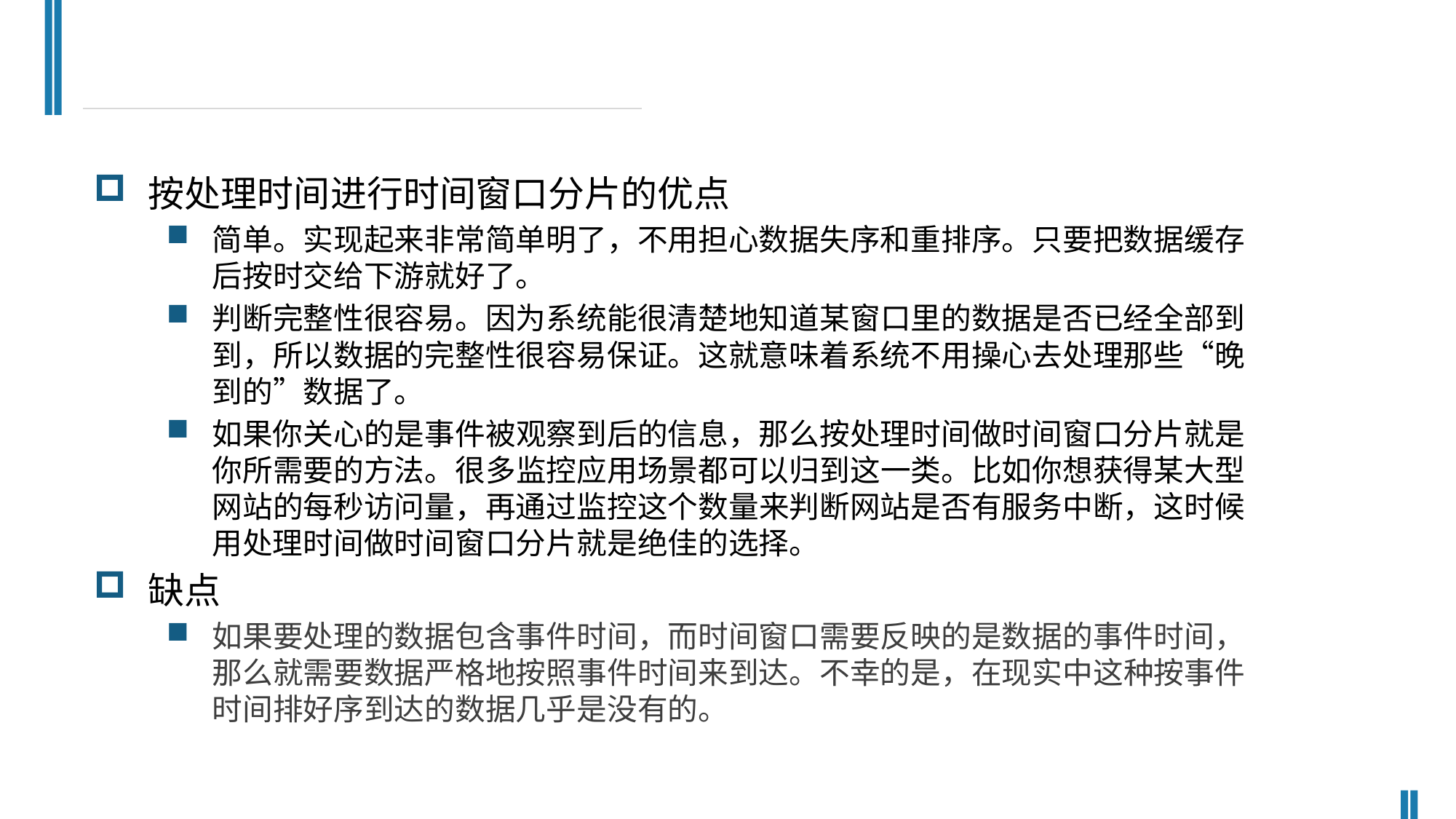

按处理时间进行时间窗口分片的优点
简单。实现起来非常简单明了，不用担心数据失序和重排序。只要把数据缓存后按时交给下游就好了。
判断完整性很容易。因为系统能很清楚地知道某窗口里的数据是否已经全部到到，所以数据的完整性很容易保证。这就意味着系统不用操心去处理那些“晚到的”数据了。
如果你关心的是事件被观察到后的信息，那么按处理时间做时间窗口分片就是你所需要的方法。很多监控应用场景都可以归到这一类。比如你想获得某大型网站的每秒访问量，再通过监控这个数量来判断网站是否有服务中断，这时候用处理时间做时间窗口分片就是绝佳的选择。
缺点
如果要处理的数据包含事件时间，而时间窗口需要反映的是数据的事件时间，那么就需要数据严格地按照事件时间来到达。不幸的是，在现实中这种按事件时间排好序到达的数据几乎是没有的。